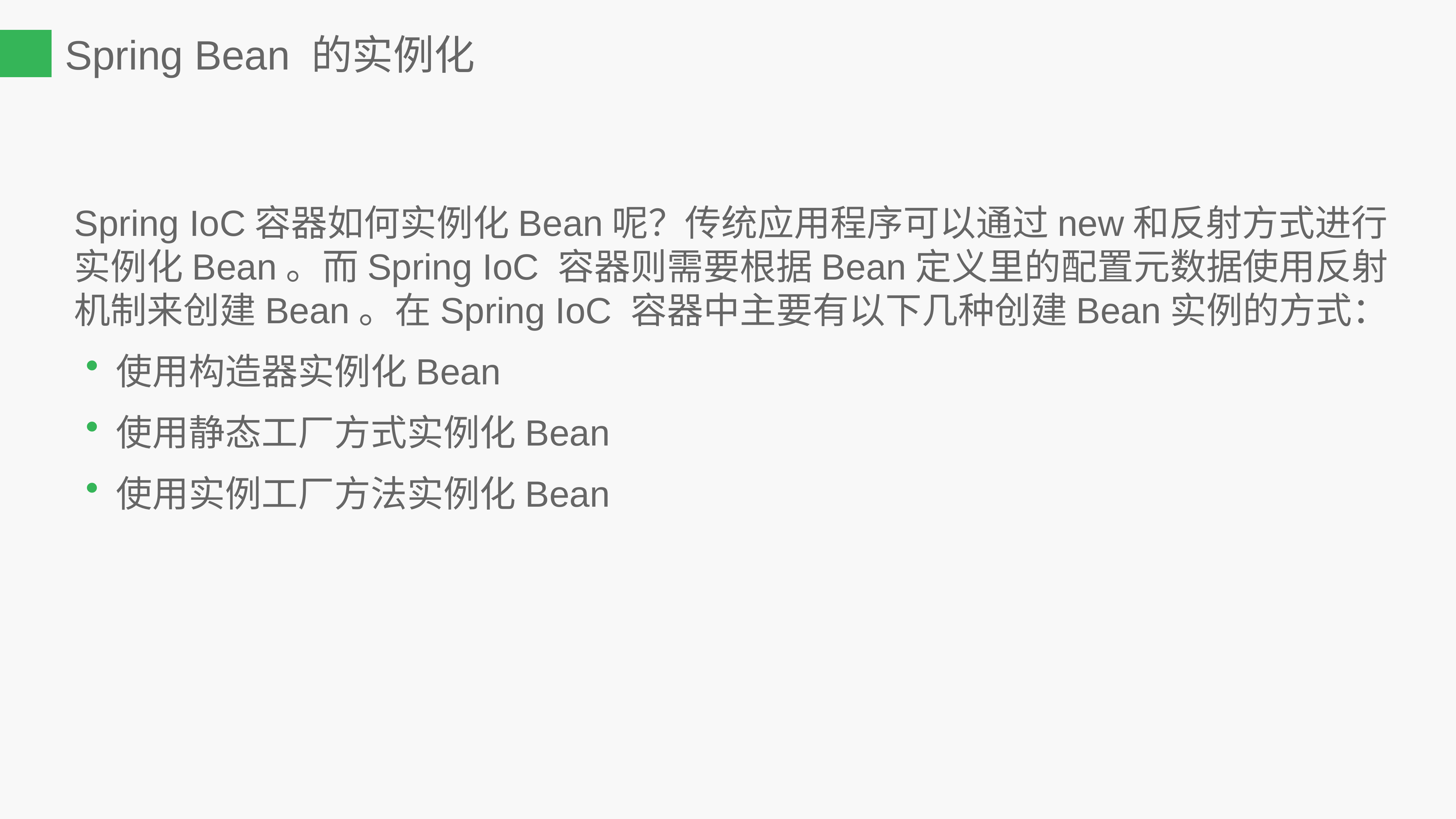

Spring Bean 的实例化

Spring IoC容器如何实例化Bean呢？传统应用程序可以通过new和反射方式进行实例化Bean。而Spring IoC 容器则需要根据Bean定义里的配置元数据使用反射机制来创建Bean。在Spring IoC 容器中主要有以下几种创建Bean实例的方式：
使用构造器实例化Bean
使用静态工厂方式实例化Bean
使用实例工厂方法实例化Bean